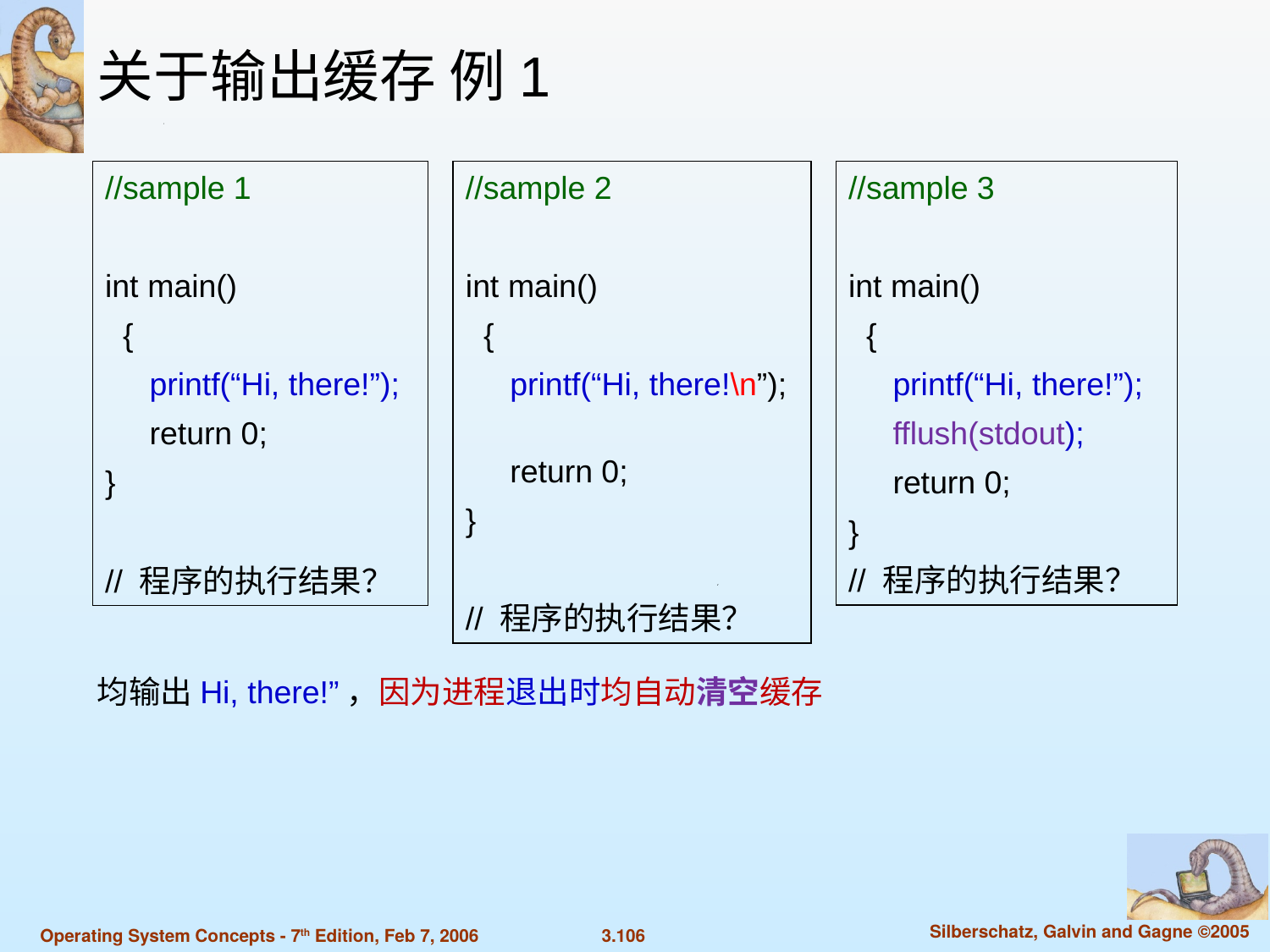

关于输出缓存 例1
//sample 1

int main()
  {
     printf(“Hi, there!”);
     return 0;
}

// 程序的执行结果？
//sample 2

int main()
  {
     printf(“Hi, there!\n”);
     return 0;
}

// 程序的执行结果？
//sample 3

int main()
  {
     printf(“Hi, there!”);
     fflush(stdout);
     return 0;
}
// 程序的执行结果？
均输出Hi, there!”，因为进程退出时均自动清空缓存